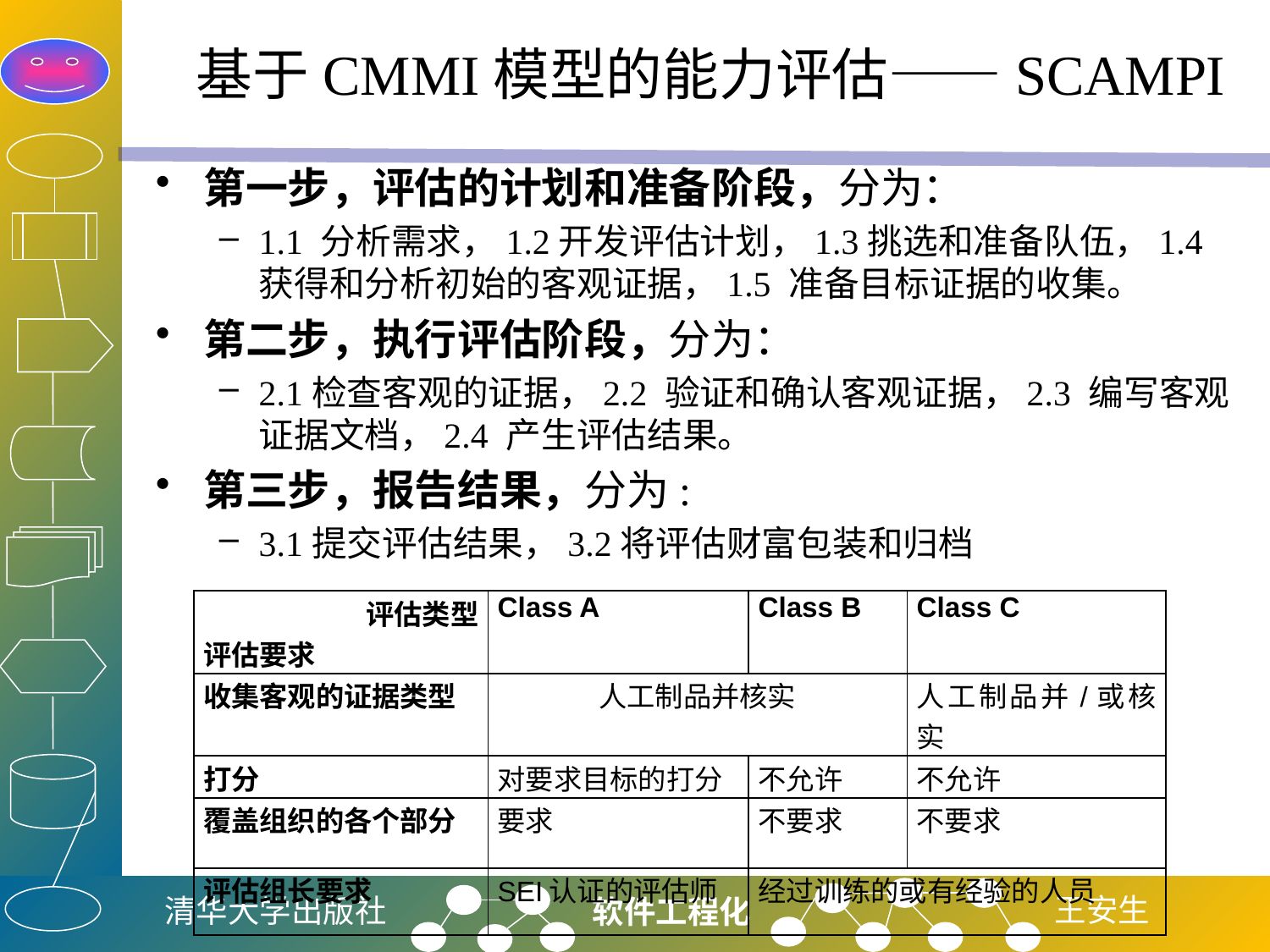

# 基于CMMI模型的能力评估——SCAMPI
第一步，评估的计划和准备阶段，分为：
1.1 分析需求，1.2开发评估计划，1.3挑选和准备队伍，1.4 获得和分析初始的客观证据，1.5 准备目标证据的收集。
第二步，执行评估阶段，分为：
2.1检查客观的证据，2.2 验证和确认客观证据，2.3 编写客观证据文档，2.4 产生评估结果。
第三步，报告结果，分为:
3.1提交评估结果，3.2将评估财富包装和归档
| 评估类型 评估要求 | Class A | Class B | Class C |
| --- | --- | --- | --- |
| 收集客观的证据类型 | 人工制品并核实 |  | 人工制品并/或核实 |
| 打分 | 对要求目标的打分 | 不允许 | 不允许 |
| 覆盖组织的各个部分 | 要求 | 不要求 | 不要求 |
| 评估组长要求 | SEI认证的评估师 | 经过训练的或有经验的人员 |  |